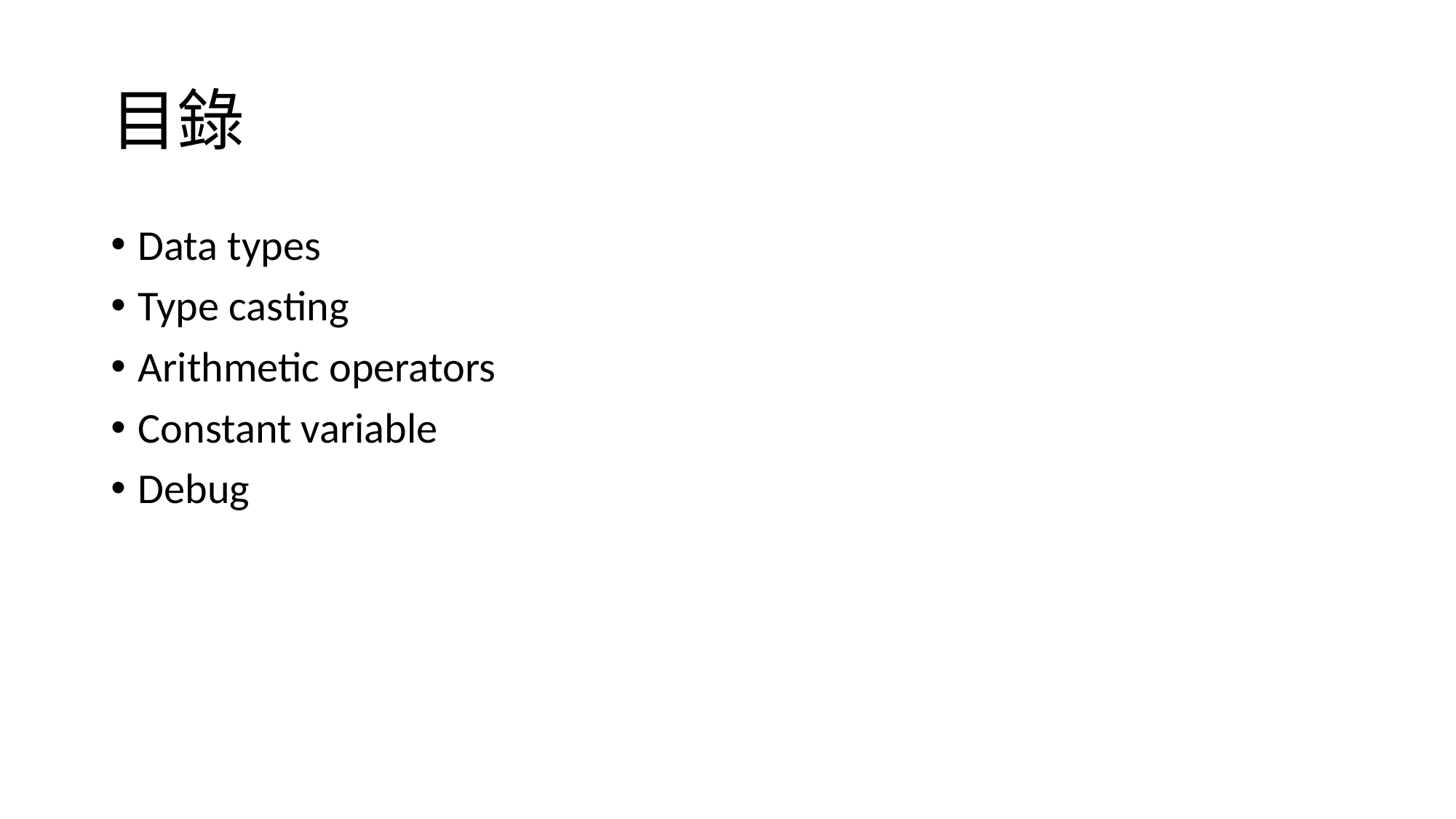

# 目錄
Data types
Type casting
Arithmetic operators
Constant variable
Debug